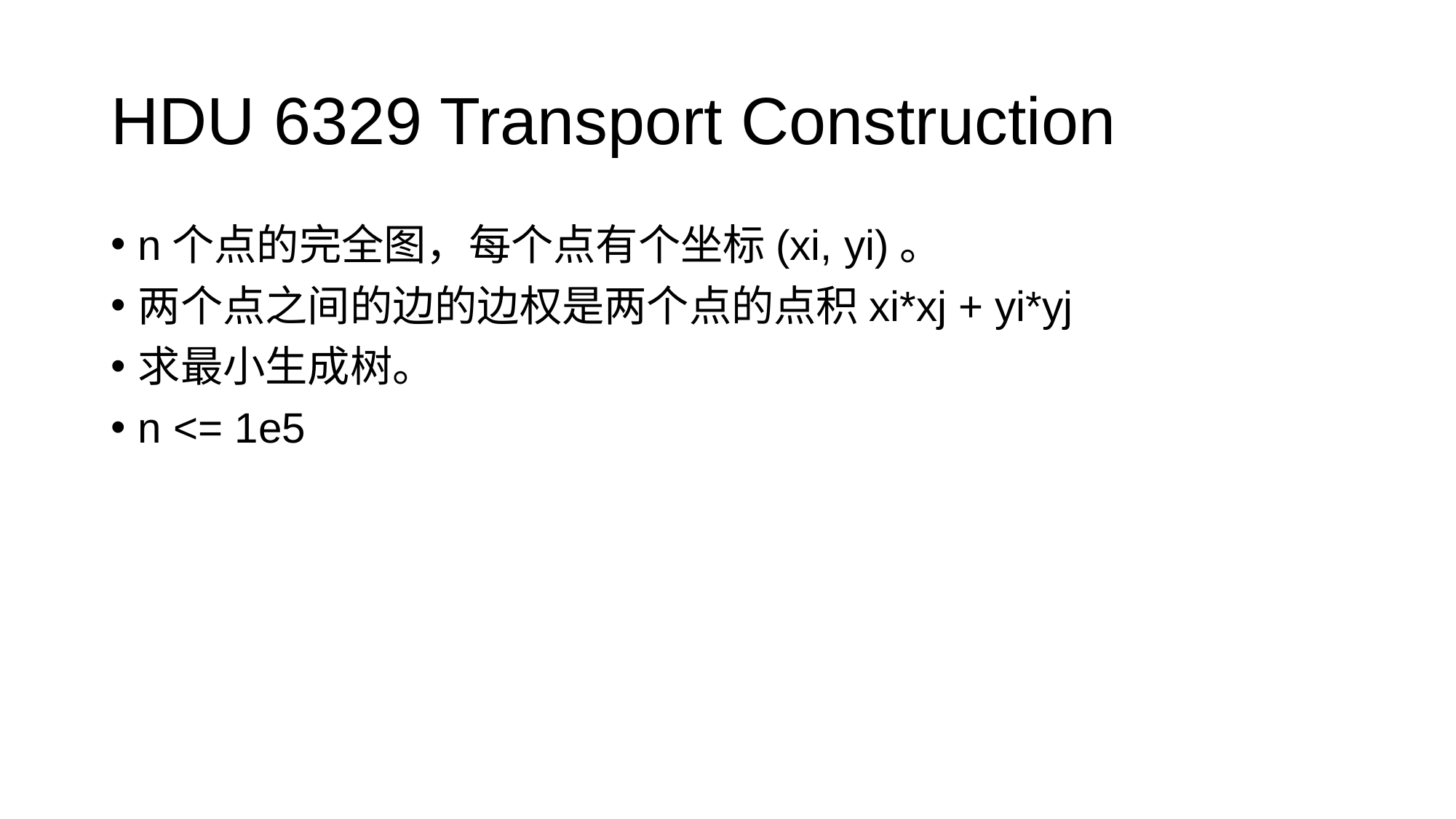

# HDU 6329 Transport Construction
n个点的完全图，每个点有个坐标(xi, yi)。
两个点之间的边的边权是两个点的点积xi*xj + yi*yj
求最小生成树。
n <= 1e5